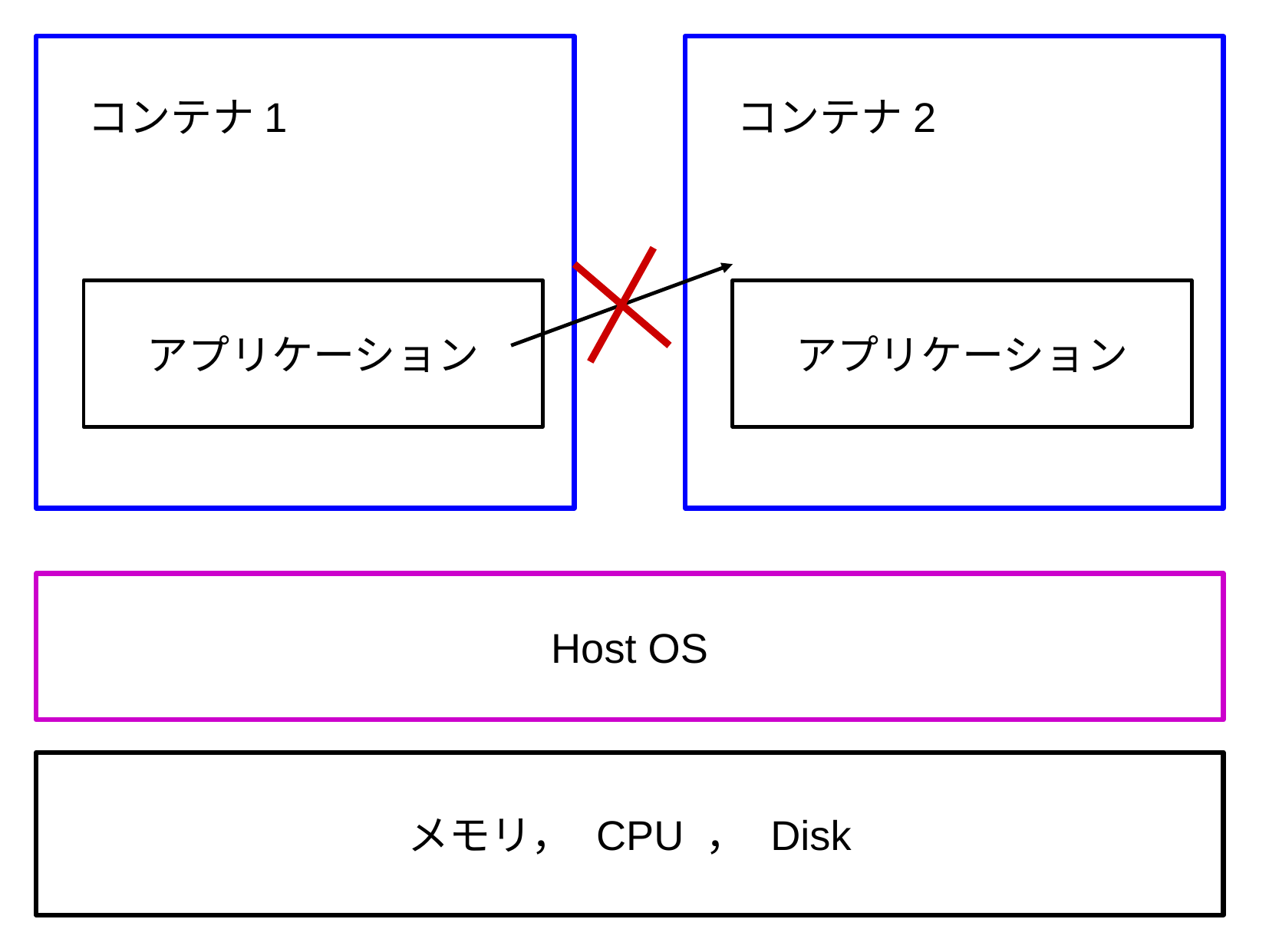

コンテナ1
コンテナ2

アプリケーション
アプリケーション
Host OS
メモリ， CPU ， Disk